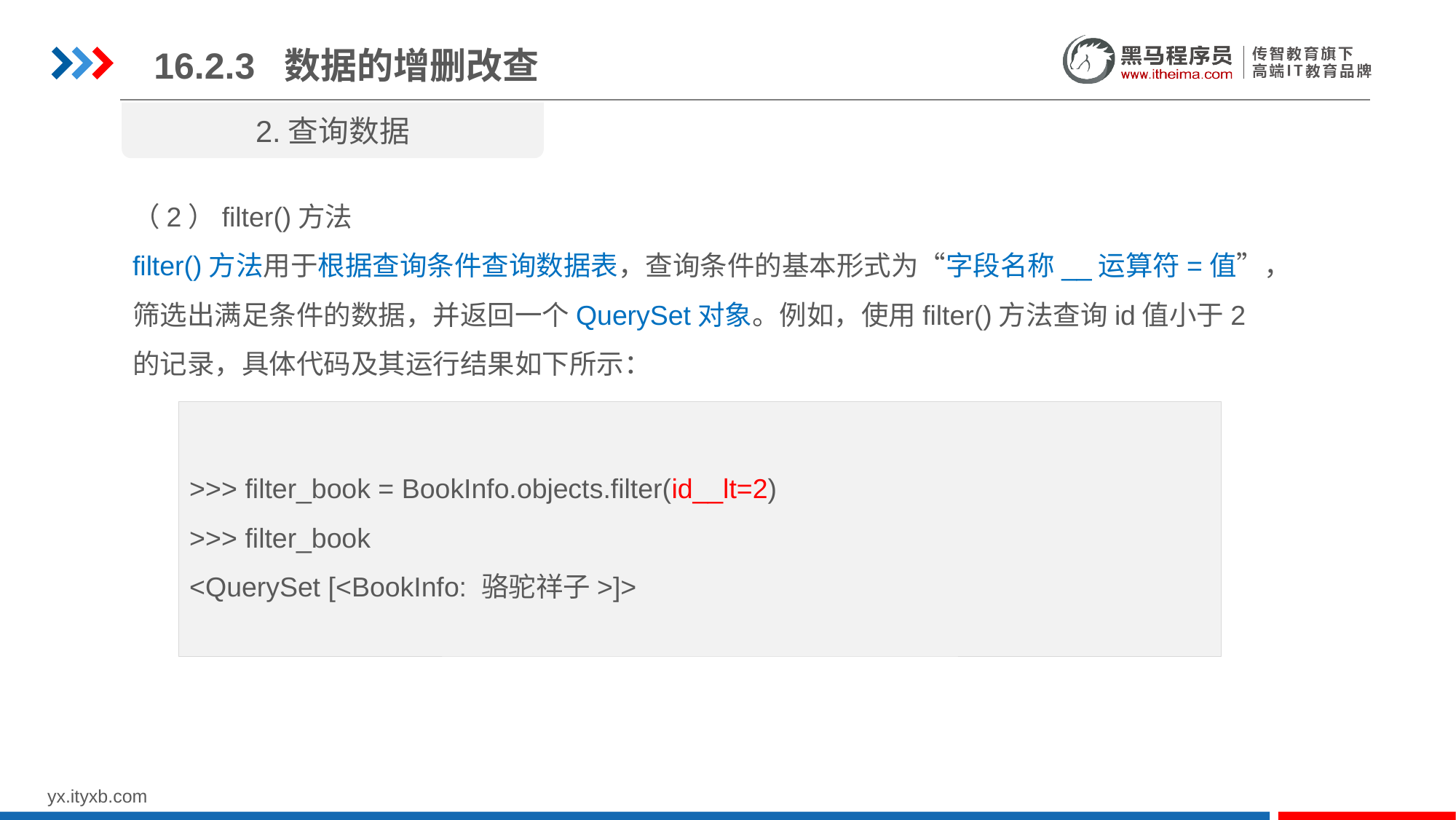

16.2.3  数据的增删改查

2.查询数据
（2）filter()方法
filter()方法用于根据查询条件查询数据表，查询条件的基本形式为“字段名称__运算符=值”，筛选出满足条件的数据，并返回一个QuerySet对象。例如，使用filter()方法查询id值小于2的记录，具体代码及其运行结果如下所示：
>>> filter_book = BookInfo.objects.filter(id__lt=2)
>>> filter_book
<QuerySet [<BookInfo: 骆驼祥子>]>